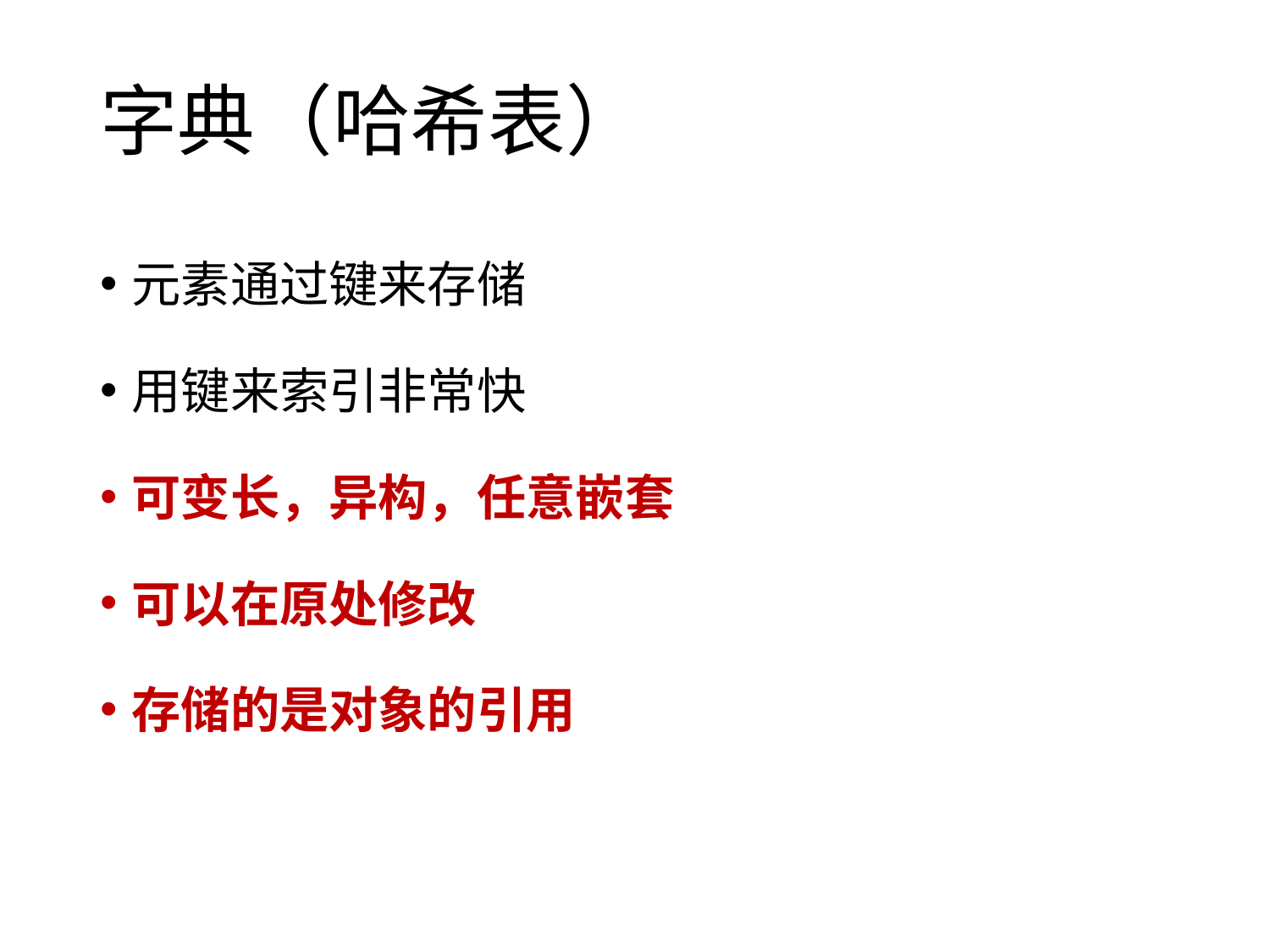

# 字典（哈希表）
元素通过键来存储
用键来索引非常快
可变长，异构，任意嵌套
可以在原处修改
存储的是对象的引用